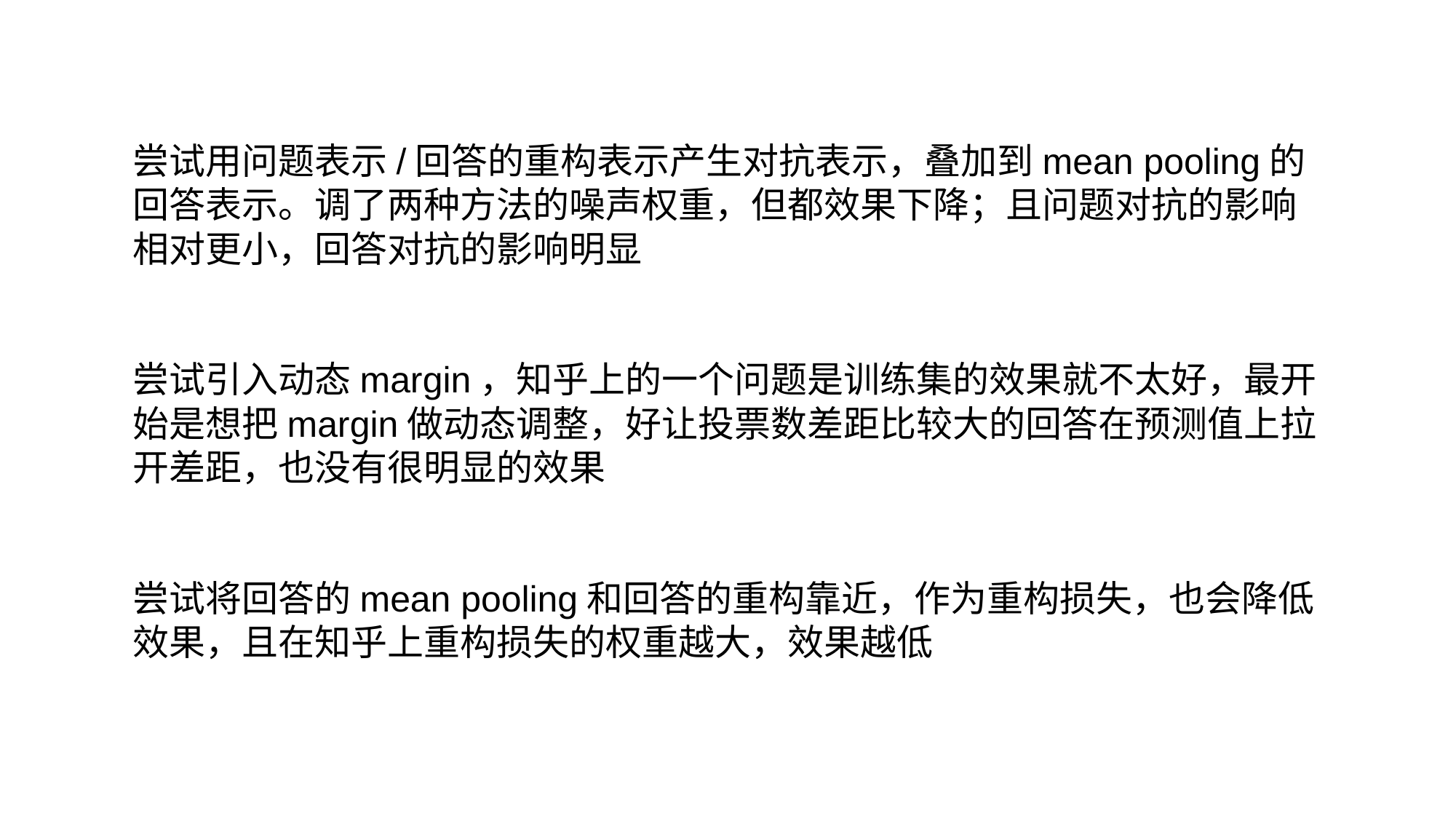

尝试用问题表示/回答的重构表示产生对抗表示，叠加到mean pooling的回答表示。调了两种方法的噪声权重，但都效果下降；且问题对抗的影响相对更小，回答对抗的影响明显

尝试引入动态margin，知乎上的一个问题是训练集的效果就不太好，最开始是想把margin做动态调整，好让投票数差距比较大的回答在预测值上拉开差距，也没有很明显的效果

尝试将回答的mean pooling和回答的重构靠近，作为重构损失，也会降低效果，且在知乎上重构损失的权重越大，效果越低